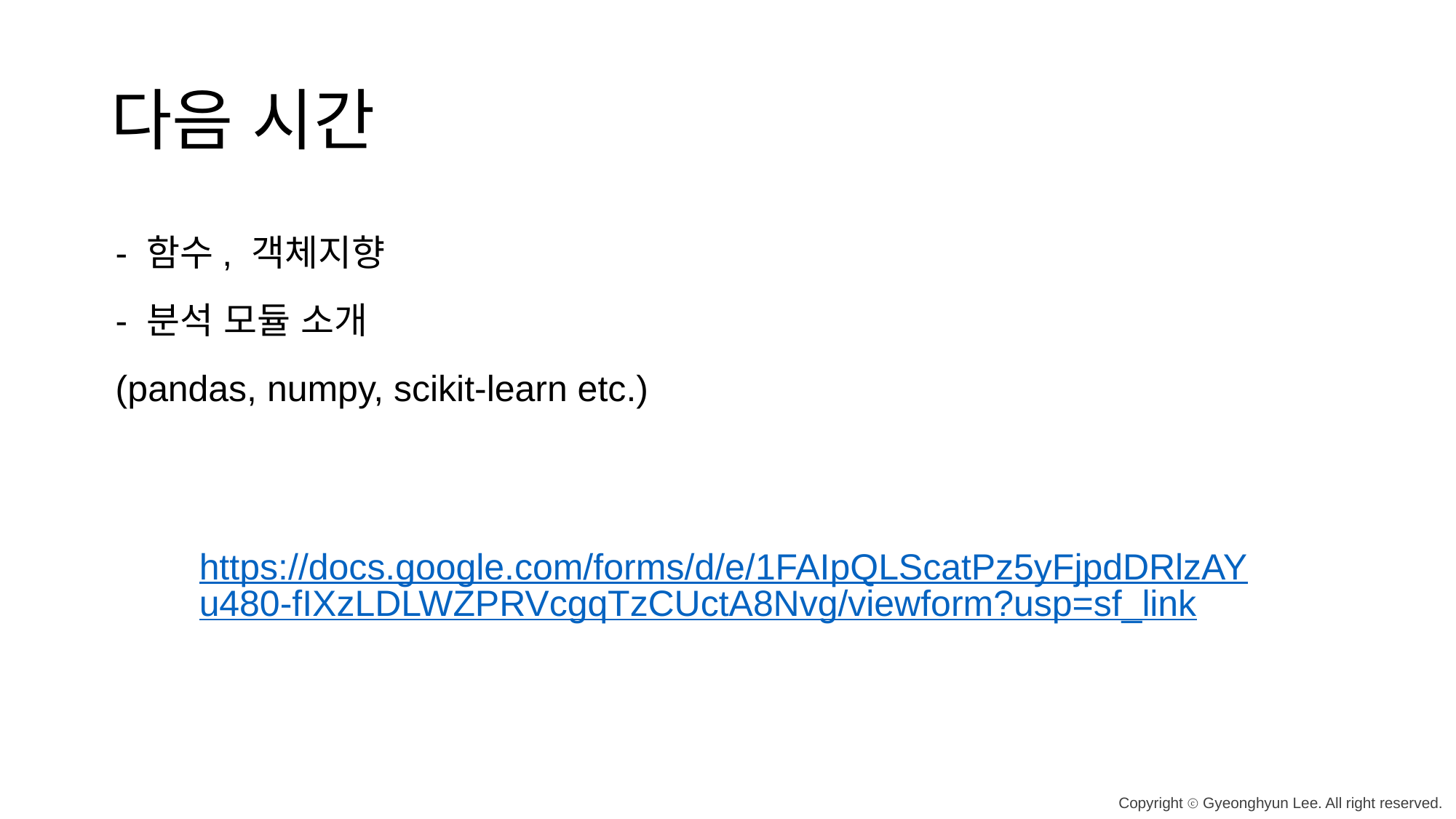

# 다음 시간
- 함수, 객체지향
- 분석 모듈 소개
(pandas, numpy, scikit-learn etc.)
https://docs.google.com/forms/d/e/1FAIpQLScatPz5yFjpdDRlzAYu480-fIXzLDLWZPRVcgqTzCUctA8Nvg/viewform?usp=sf_link